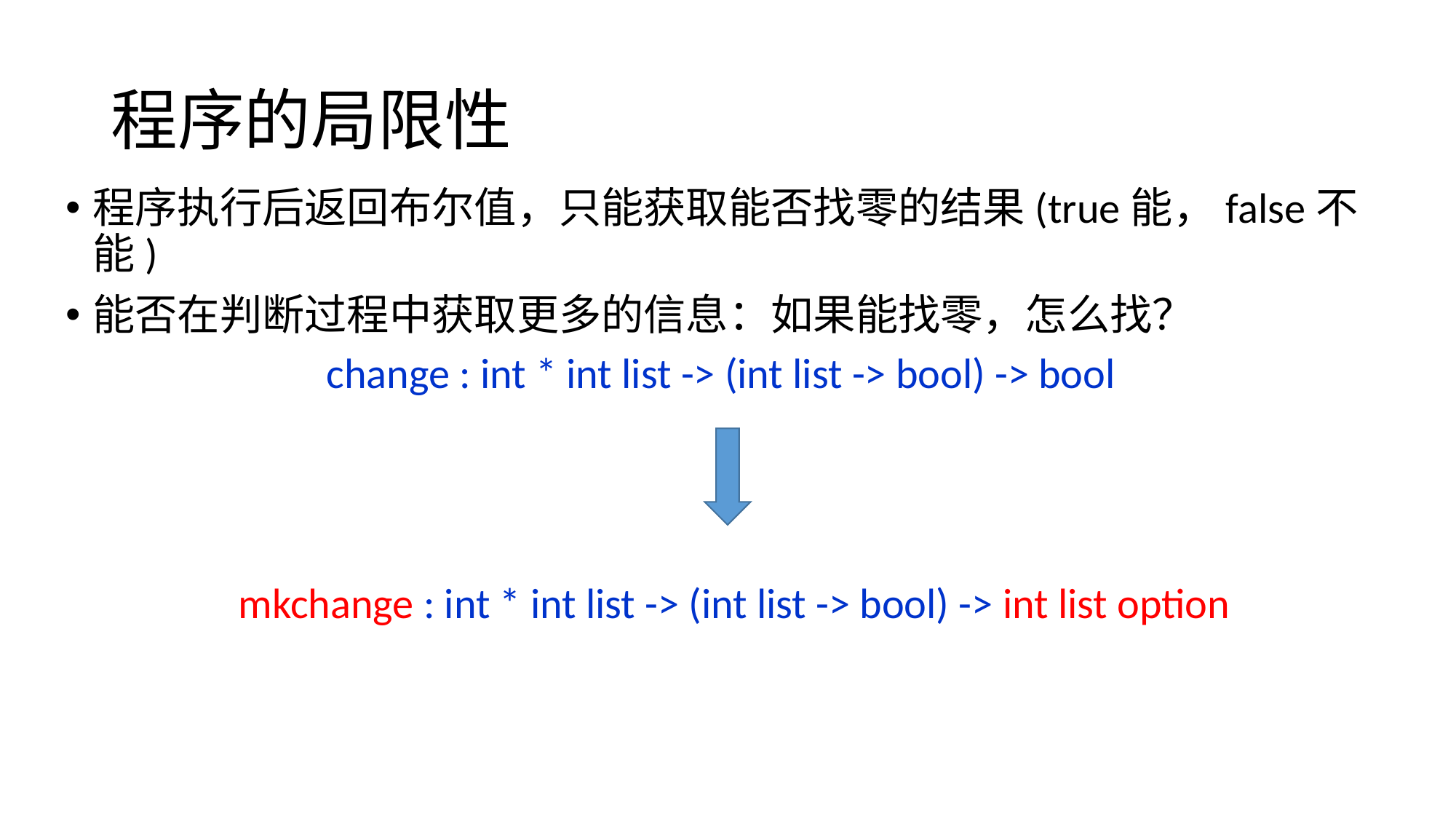

# 程序的局限性
程序执行后返回布尔值，只能获取能否找零的结果(true能，false不能)
能否在判断过程中获取更多的信息：如果能找零，怎么找？
change : int * int list -> (int list -> bool) -> bool

mkchange : int * int list -> (int list -> bool) -> int list option